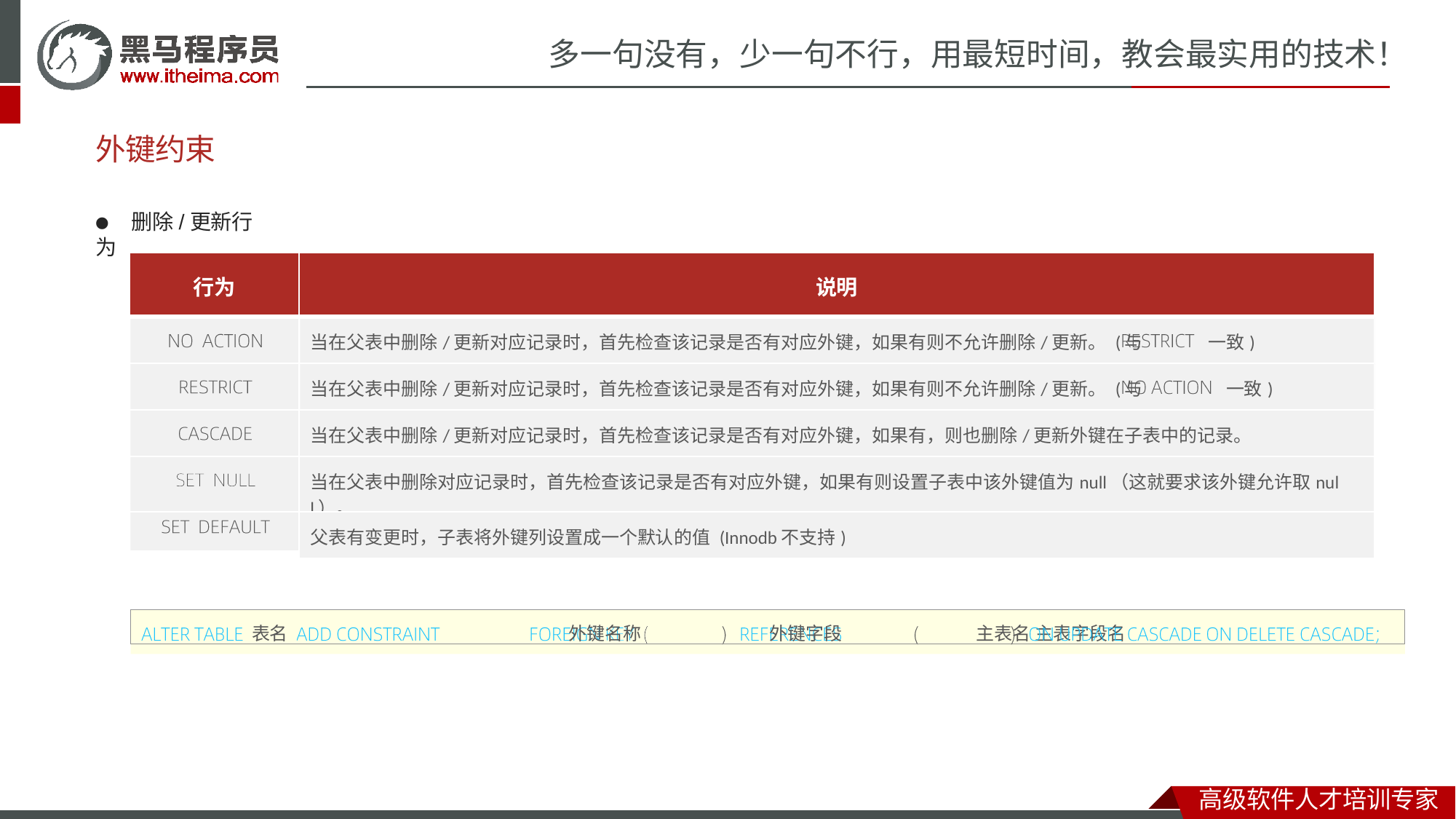

# 多一句没有，少一句不行，用最短时间，教会最实用的技术！

外键约束

⚫	删除/更新行为
| 行为 | 说明 |
| --- | --- |
|  | 当在父表中删除/更新对应记录时，首先检查该记录是否有对应外键，如果有则不允许删除/更新。(与 一致) |
|  | 当在父表中删除/更新对应记录时，首先检查该记录是否有对应外键，如果有则不允许删除/更新。(与 一致) |
|  | 当在父表中删除/更新对应记录时，首先检查该记录是否有对应外键，如果有，则也删除/更新外键在子表中的记录。 |
|  | 当在父表中删除对应记录时，首先检查该记录是否有对应外键，如果有则设置子表中该外键值为null（这就要求该外键允许取null）。 |
|  | 父表有变更时，子表将外键列设置成一个默认的值 (Innodb不支持) |

表名	外键名称	外键字段	主表名 主表字段名

高级软件人才培训专家